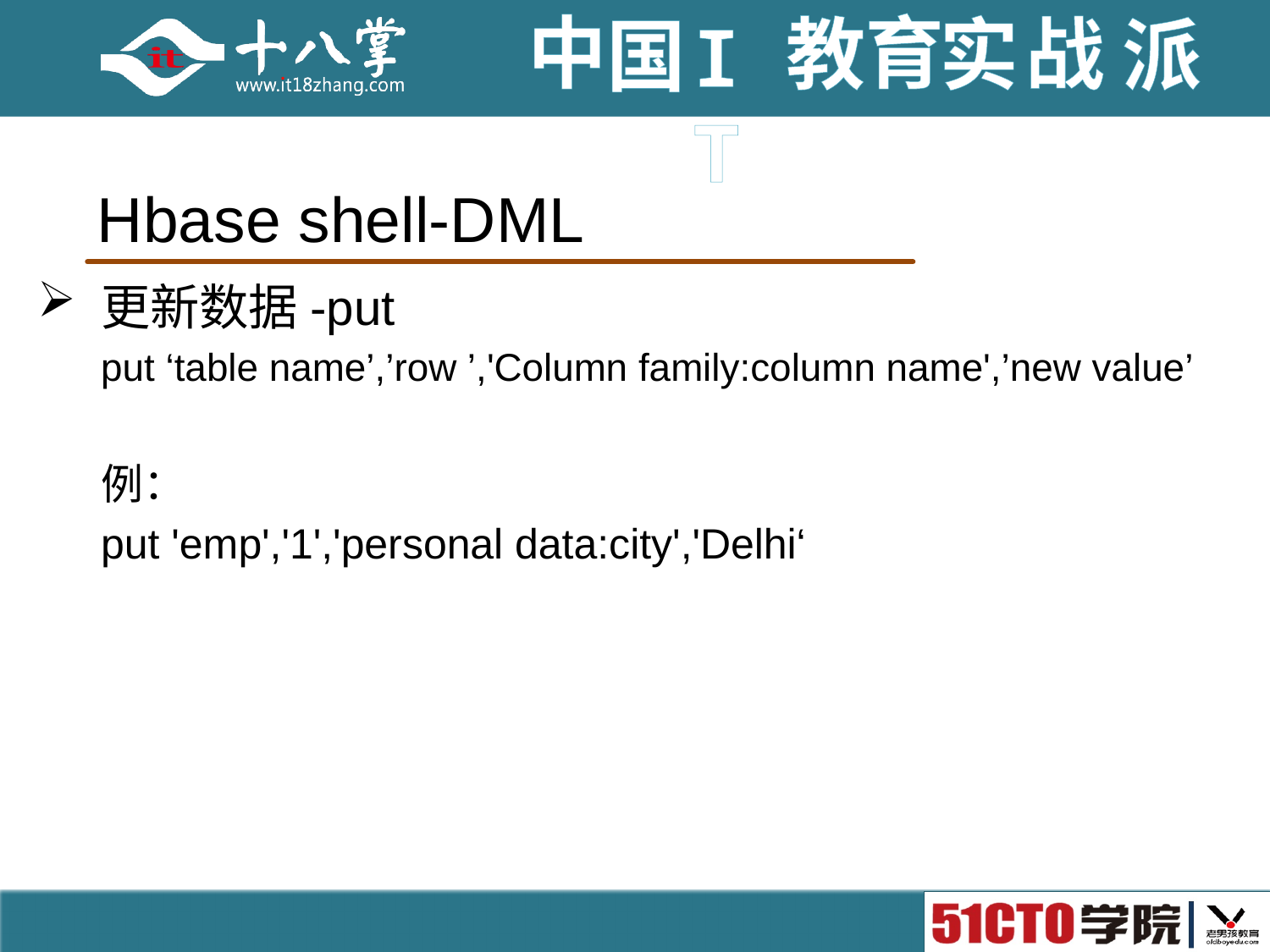

# Hbase shell-DML
更新数据-put
put ‘table name’,’row ’,'Column family:column name',’new value’

例：
put 'emp','1','personal data:city','Delhi‘